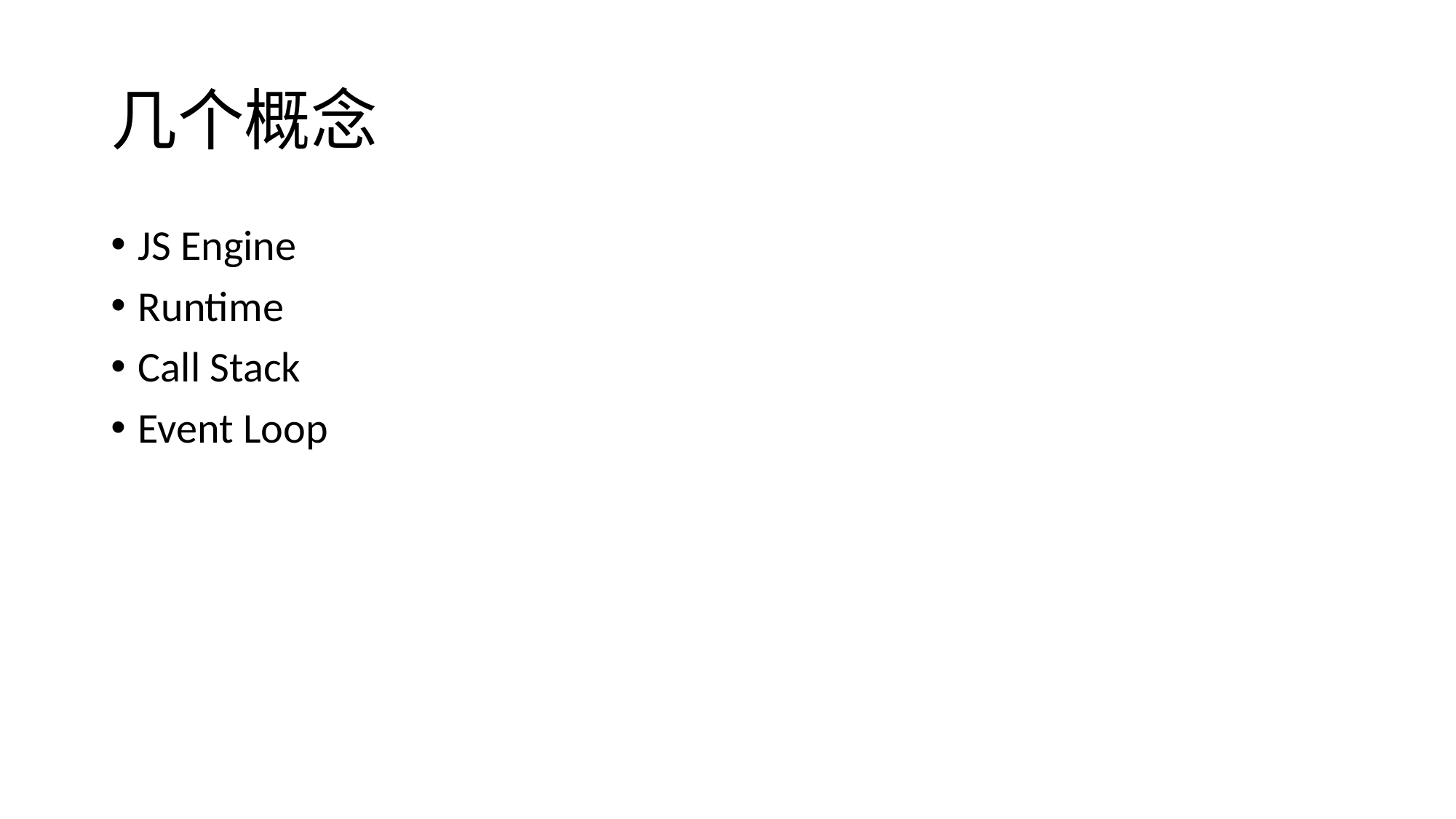

# 几个概念
JS Engine
Runtime
Call Stack
Event Loop